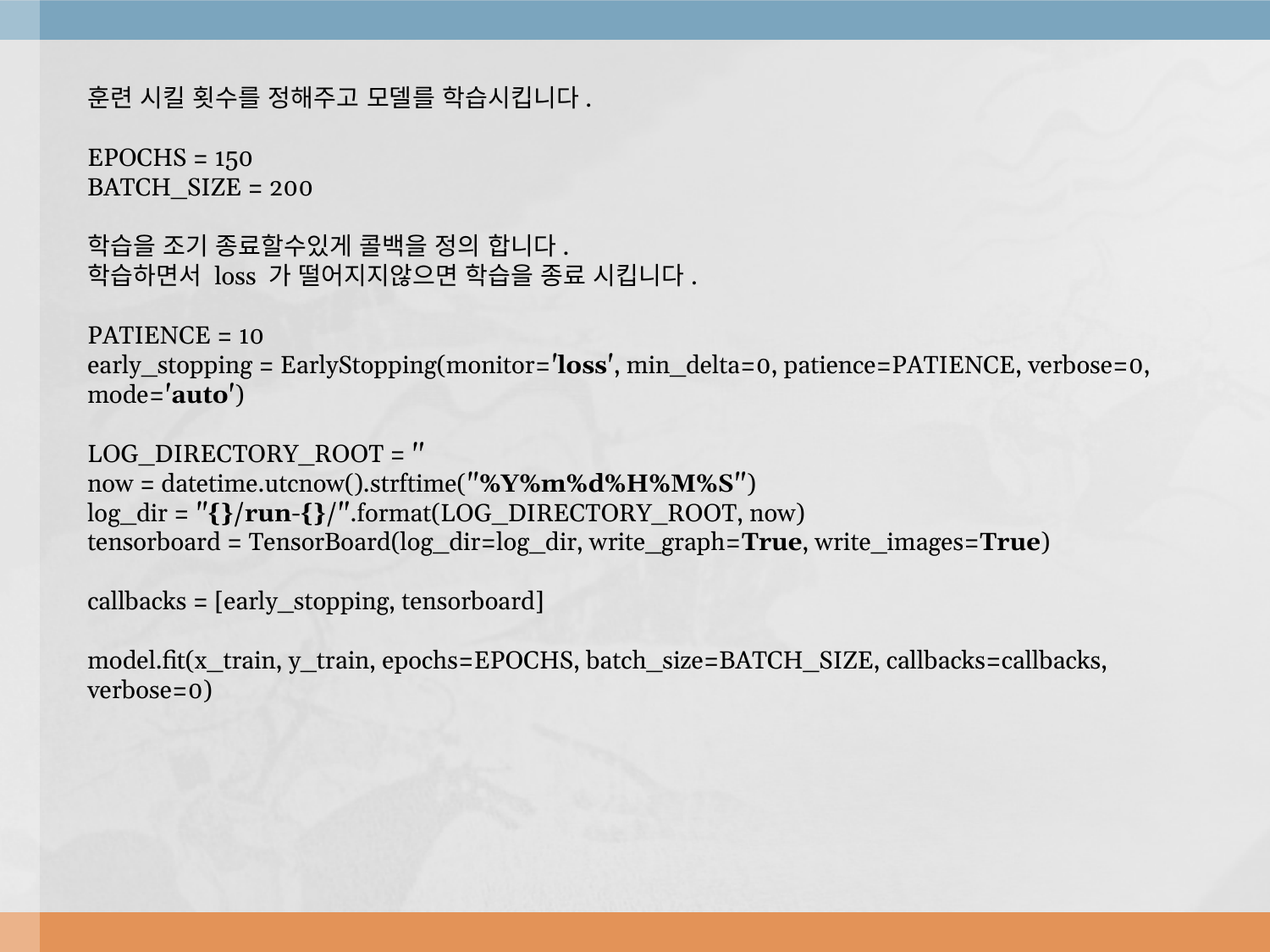

훈련 시킬 횟수를 정해주고 모델를 학습시킵니다.

EPOCHS = 150
BATCH_SIZE = 200
학습을 조기 종료할수있게 콜백을 정의 합니다.
학습하면서 loss 가 떨어지지않으면 학습을 종료 시킵니다.
PATIENCE = 10
early_stopping = EarlyStopping(monitor='loss', min_delta=0, patience=PATIENCE, verbose=0, mode='auto')
LOG_DIRECTORY_ROOT = ''
now = datetime.utcnow().strftime("%Y%m%d%H%M%S")
log_dir = "{}/run-{}/".format(LOG_DIRECTORY_ROOT, now)
tensorboard = TensorBoard(log_dir=log_dir, write_graph=True, write_images=True)
callbacks = [early_stopping, tensorboard]
model.fit(x_train, y_train, epochs=EPOCHS, batch_size=BATCH_SIZE, callbacks=callbacks, verbose=0)